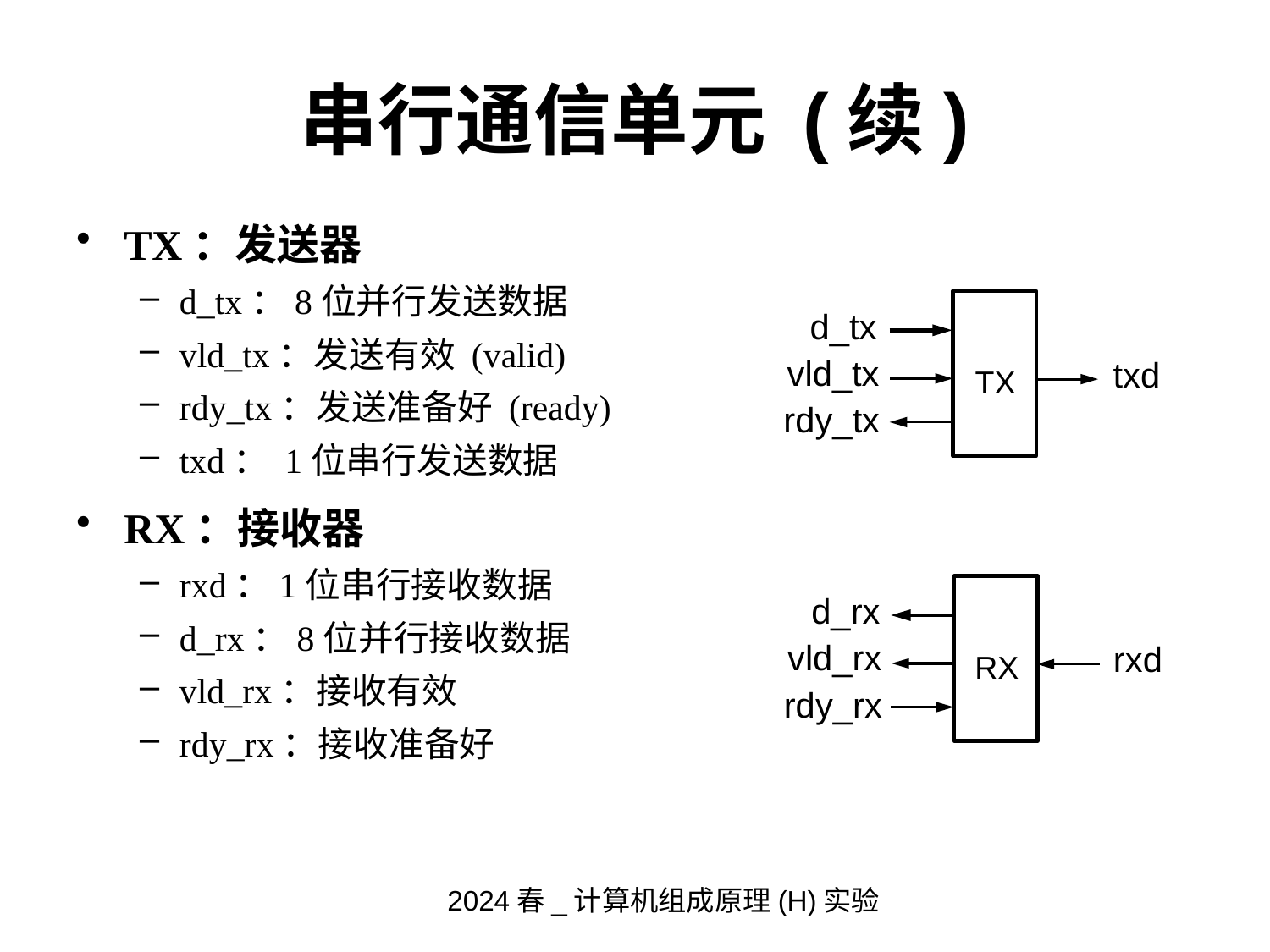

# 串行通信单元 (续)
TX：发送器
d_tx：8位并行发送数据
vld_tx：发送有效 (valid)
rdy_tx：发送准备好 (ready)
txd： 1位串行发送数据
RX：接收器
rxd：1位串行接收数据
d_rx：8位并行接收数据
vld_rx：接收有效
rdy_rx：接收准备好

d_tx
vld_tx
txd
TX
rdy_tx

d_rx
vld_rx
rxd
RX
rdy_rx

2024春_计算机组成原理(H)实验
16